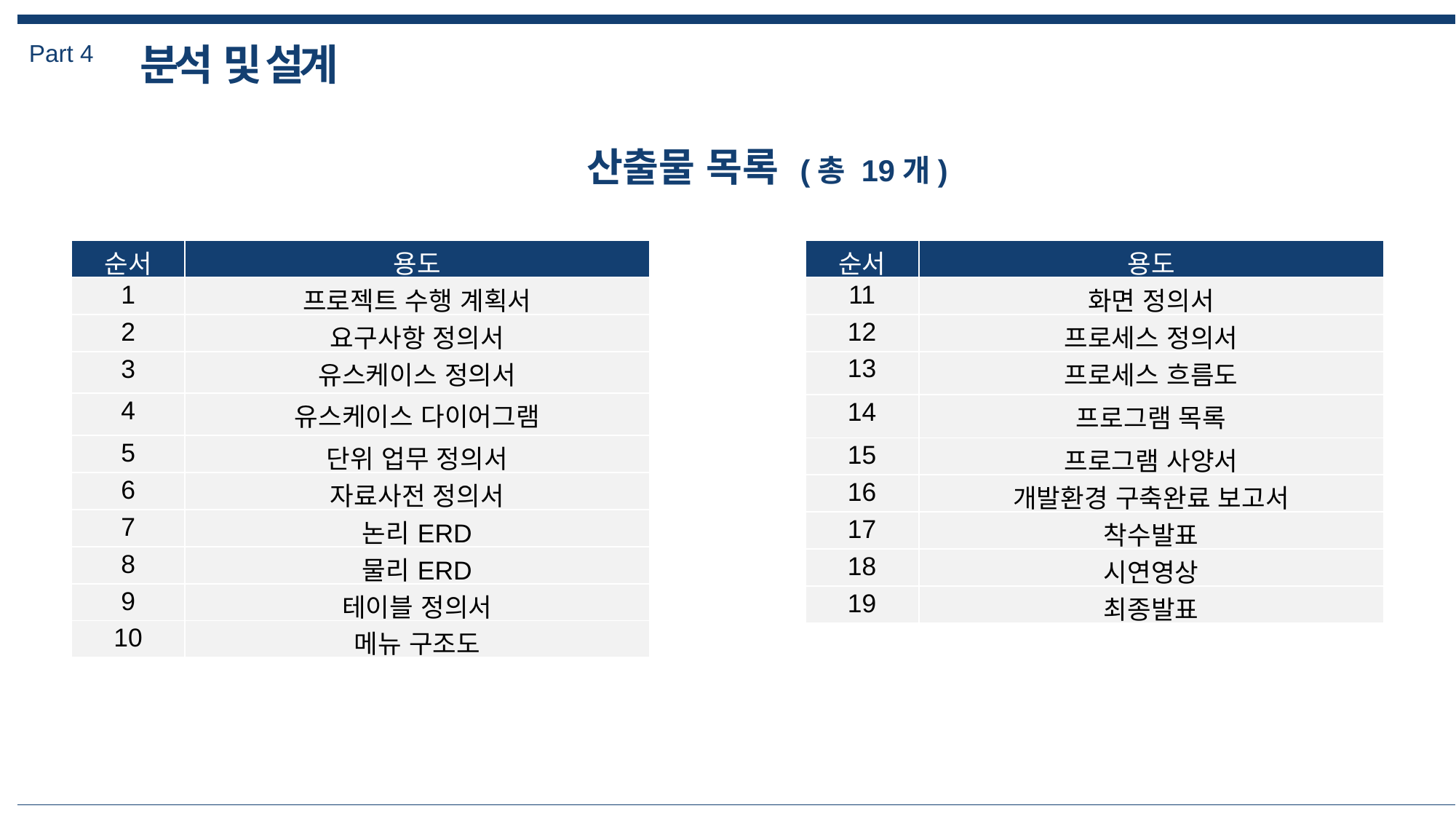

Part 4
분석  및 설계
산출물 목록 (총 19개)
| 순서 | 용도 |
| --- | --- |
| 11 | 화면 정의서 |
| 12 | 프로세스 정의서 |
| 13 | 프로세스 흐름도 |
| 14 | 프로그램 목록 |
| 15 | 프로그램 사양서 |
| 16 | 개발환경 구축완료 보고서 |
| 17 | 착수발표 |
| 18 | 시연영상 |
| 19 | 최종발표 |
| 순서 | 용도 |
| --- | --- |
| 1 | 프로젝트 수행 계획서 |
| 2 | 요구사항 정의서 |
| 3 | 유스케이스 정의서 |
| 4 | 유스케이스 다이어그램 |
| 5 | 단위 업무 정의서 |
| 6 | 자료사전 정의서 |
| 7 | 논리ERD |
| 8 | 물리ERD |
| 9 | 테이블 정의서 |
| 10 | 메뉴 구조도 |